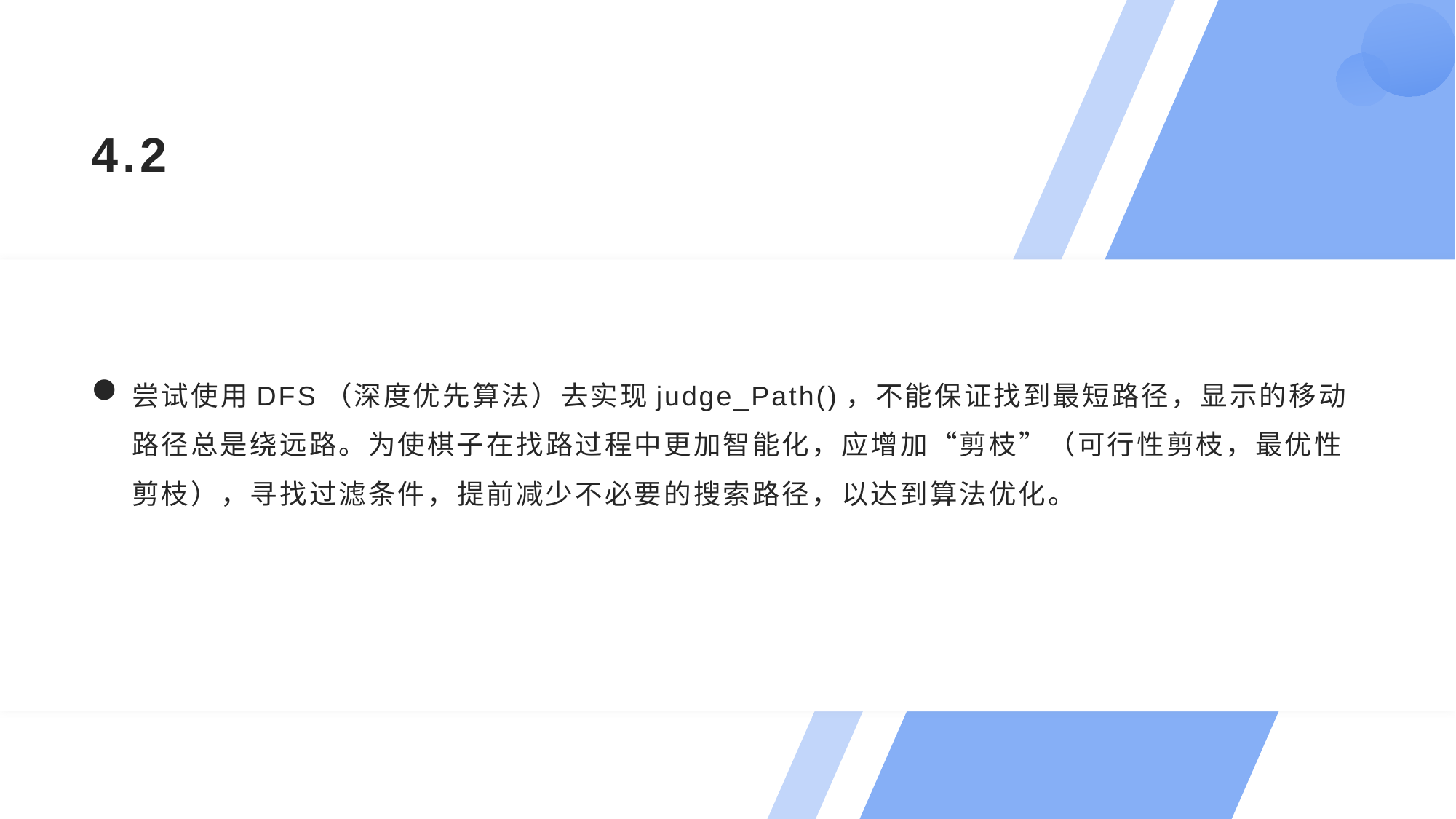

4.2

尝试使用DFS（深度优先算法）去实现judge_Path()，不能保证找到最短路径，显示的移动路径总是绕远路。为使棋子在找路过程中更加智能化，应增加“剪枝”（可行性剪枝，最优性剪枝），寻找过滤条件，提前减少不必要的搜索路径，以达到算法优化。